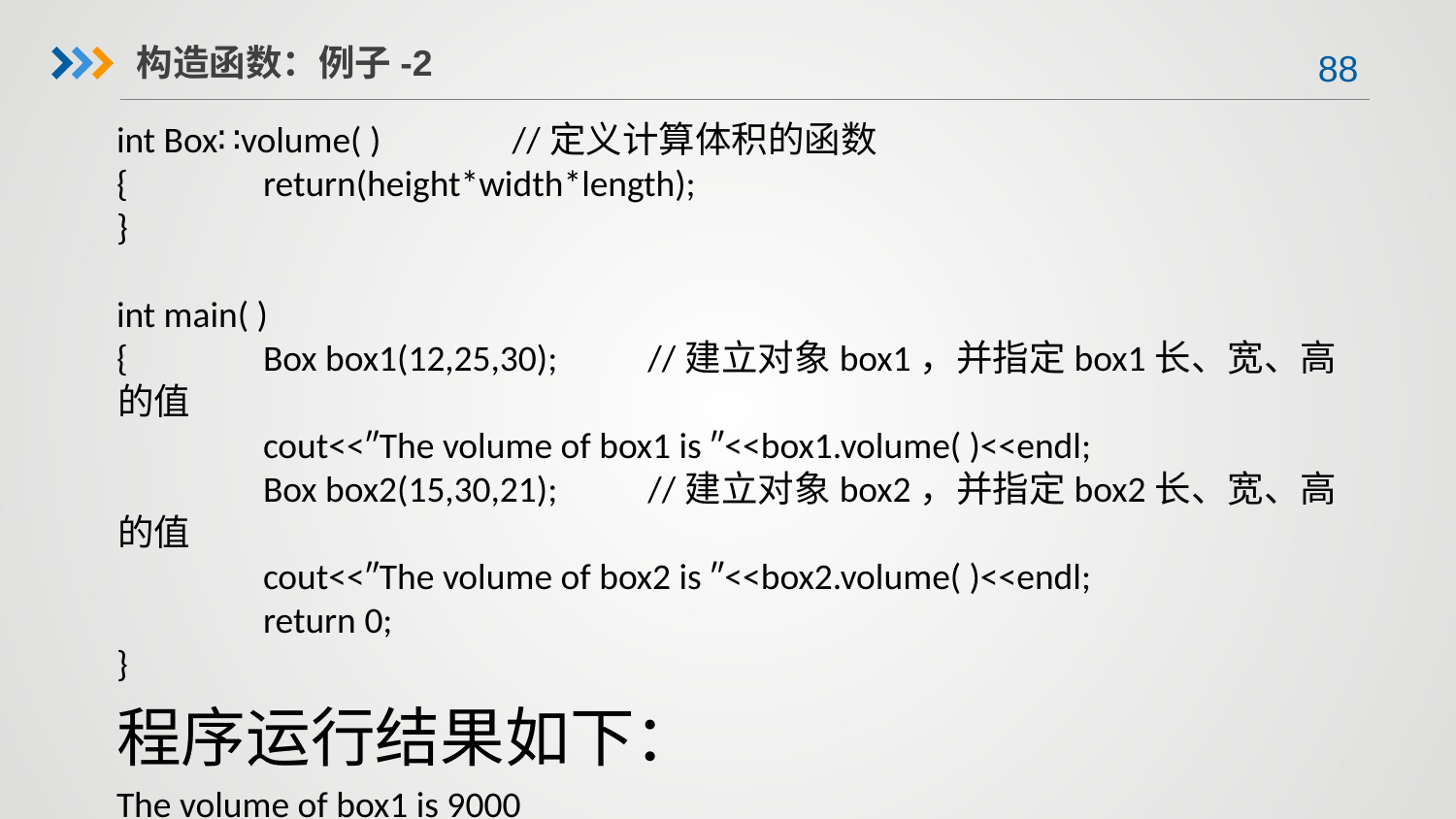

构造函数：例子-2
int Box∷volume( )                //定义计算体积的函数
{	return(height*width*length);
}

int main( )
{	Box box1(12,25,30);           //建立对象box1，并指定box1长、宽、高的值
		cout<<″The volume of box1 is ″<<box1.volume( )<<endl;
		Box box2(15,30,21);           //建立对象box2，并指定box2长、宽、高的值
		cout<<″The volume of box2 is ″<<box2.volume( )<<endl;
		return 0;
}
程序运行结果如下：
The volume of box1 is 9000
The volume of box2 is 9450